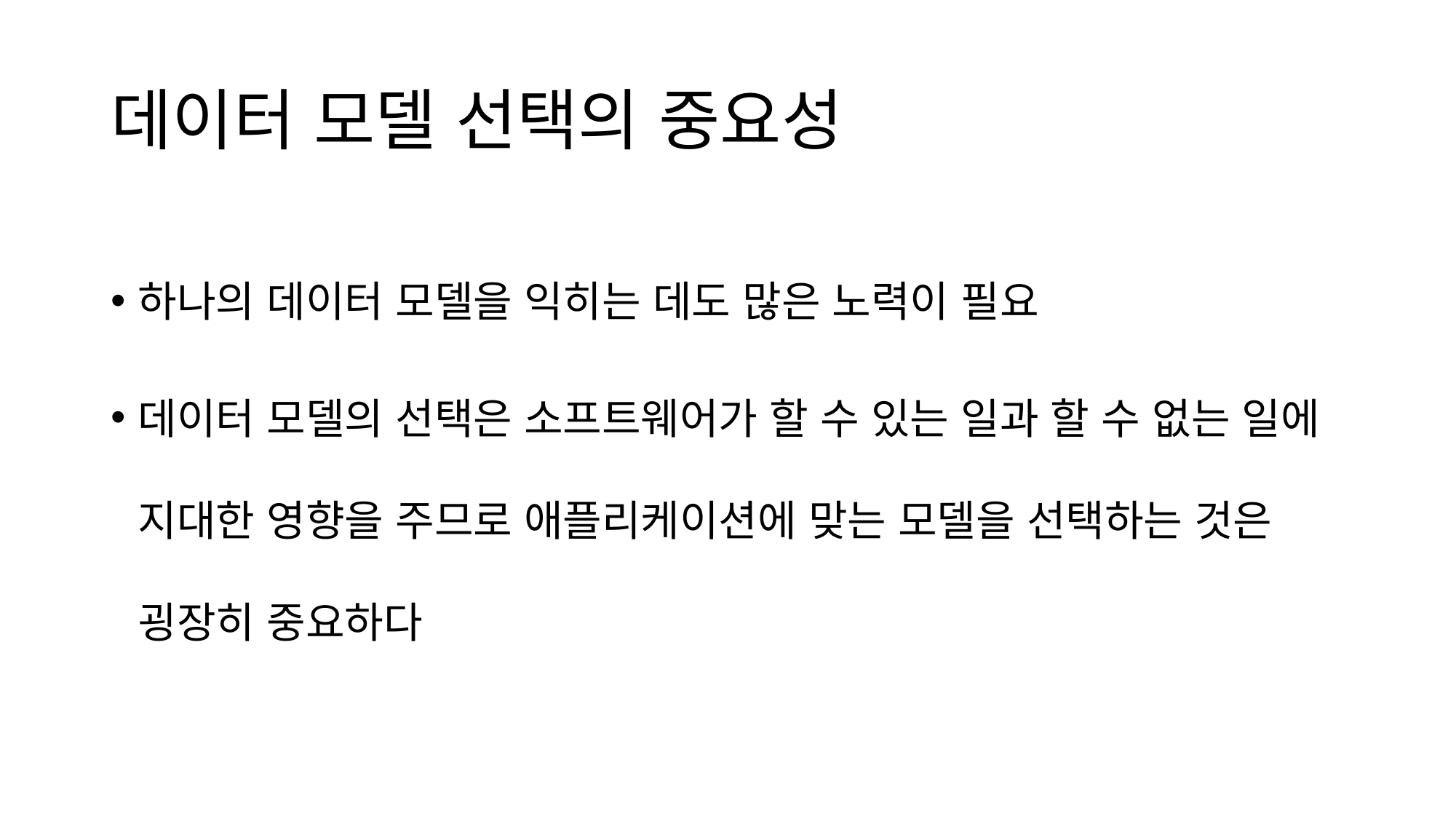

# 데이터 모델 선택의 중요성
하나의 데이터 모델을 익히는 데도 많은 노력이 필요
데이터 모델의 선택은 소프트웨어가 할 수 있는 일과 할 수 없는 일에 지대한 영향을 주므로 애플리케이션에 맞는 모델을 선택하는 것은 굉장히 중요하다